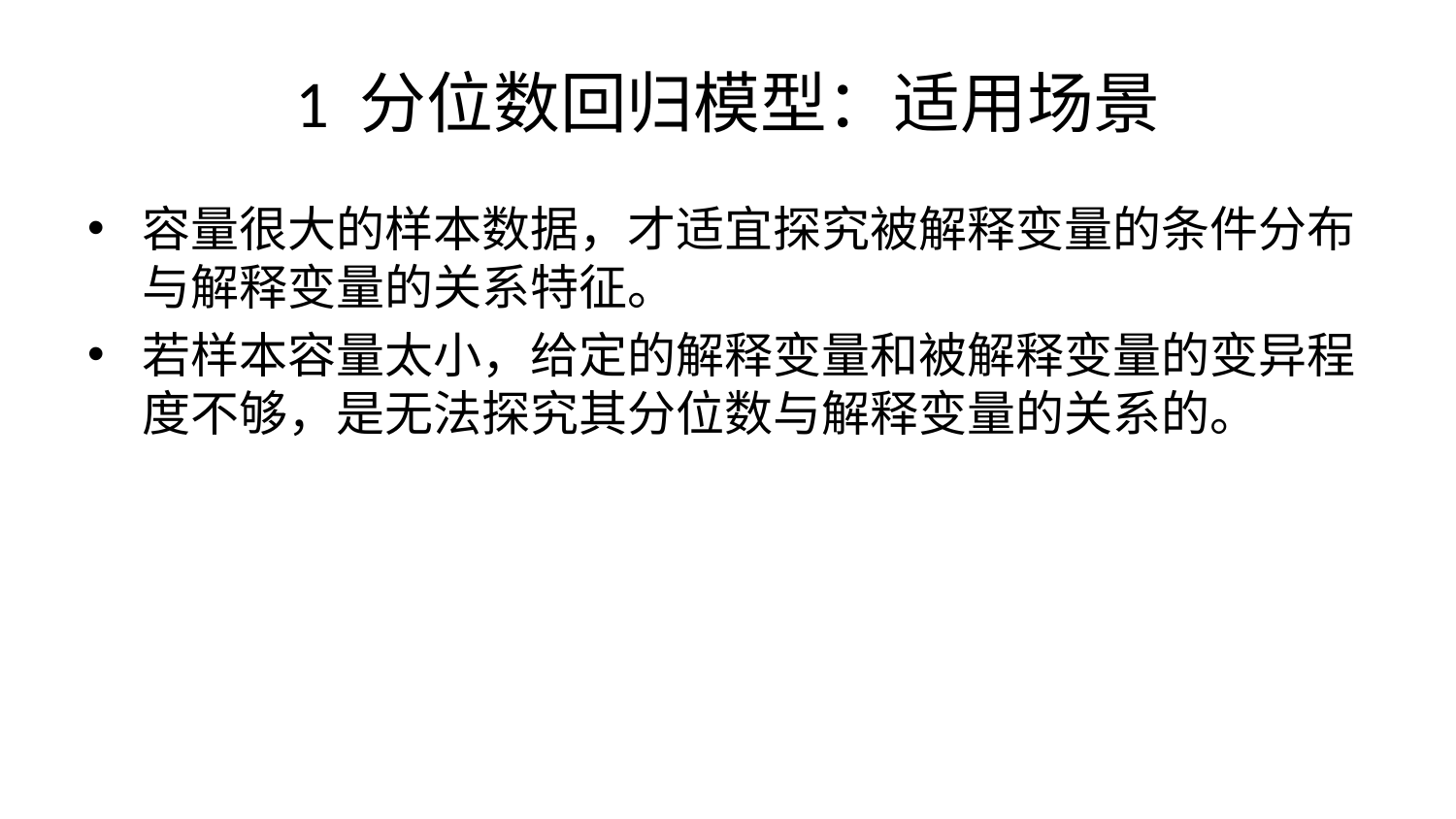

# 1 分位数回归模型：适用场景
容量很大的样本数据，才适宜探究被解释变量的条件分布与解释变量的关系特征。
若样本容量太小，给定的解释变量和被解释变量的变异程度不够，是无法探究其分位数与解释变量的关系的。